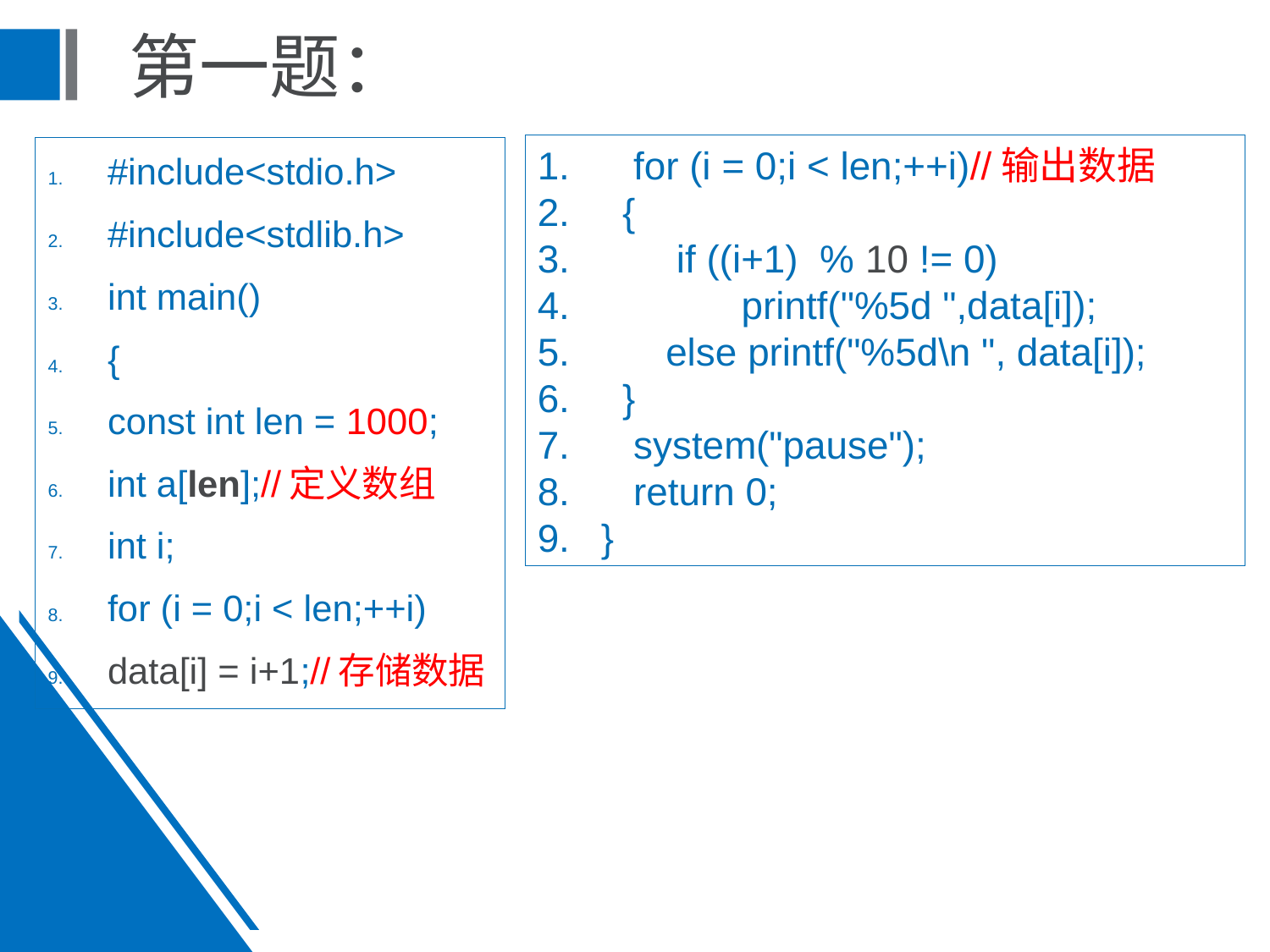

第一题：
   for (i = 0;i < len;++i)//输出数据
  {
       if ((i+1)  % 10 != 0)
             printf("%5d ",data[i]);
      else printf("%5d\n ", data[i]);
  }
   system("pause");
   return 0;
}
#include<stdio.h>
#include<stdlib.h>
int main()
{
const int len = 1000;
int a[len];//定义数组
int i;
for (i = 0;i < len;++i)
data[i] = i+1;//存储数据